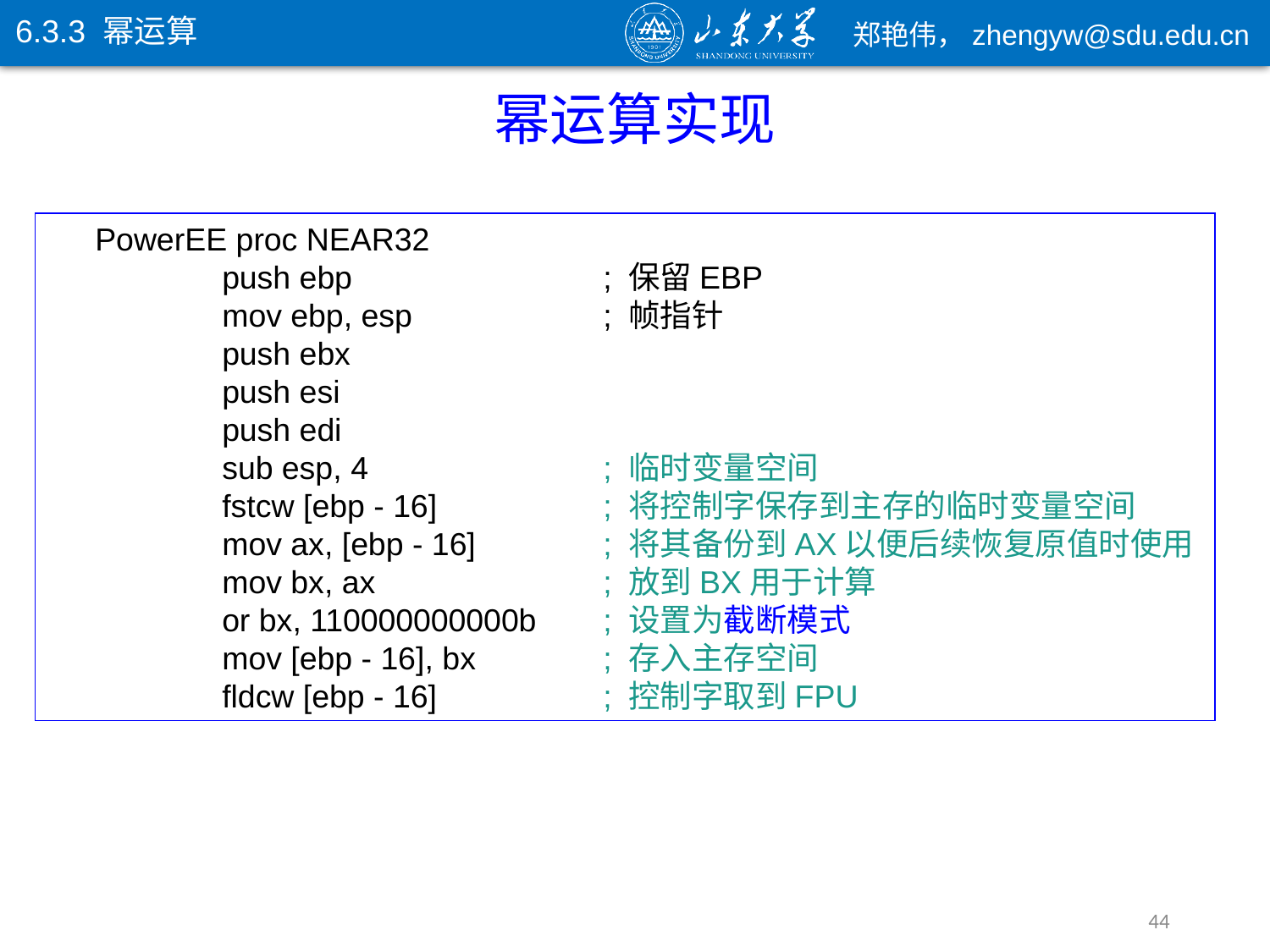

6.3.3 幂运算
幂运算实现
	PowerEE proc NEAR32
		push ebp		; 保留EBP
		mov ebp, esp		; 帧指针
		push ebx
		push esi
		push edi
		sub esp, 4		; 临时变量空间
		fstcw [ebp - 16]		; 将控制字保存到主存的临时变量空间
		mov ax, [ebp - 16]	; 将其备份到AX以便后续恢复原值时使用
		mov bx, ax		; 放到BX用于计算
		or bx, 110000000000b	; 设置为截断模式
		mov [ebp - 16], bx	; 存入主存空间
		fldcw [ebp - 16]		; 控制字取到FPU
44